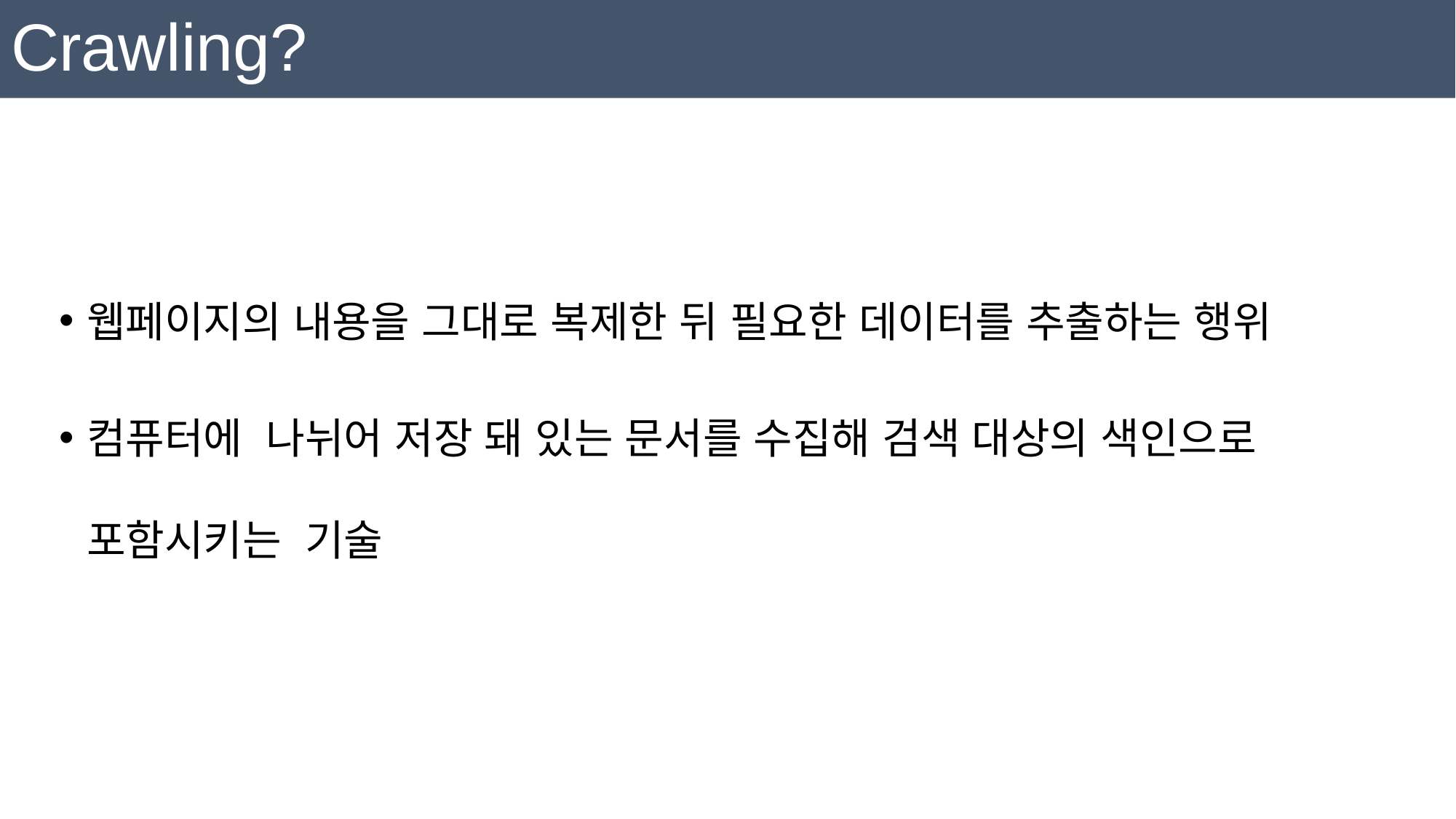

# Crawling?
웹페이지의 내용을 그대로 복제한 뒤 필요한 데이터를 추출하는 행위
컴퓨터에  나뉘어 저장 돼 있는 문서를 수집해 검색 대상의 색인으로 포함시키는  기술